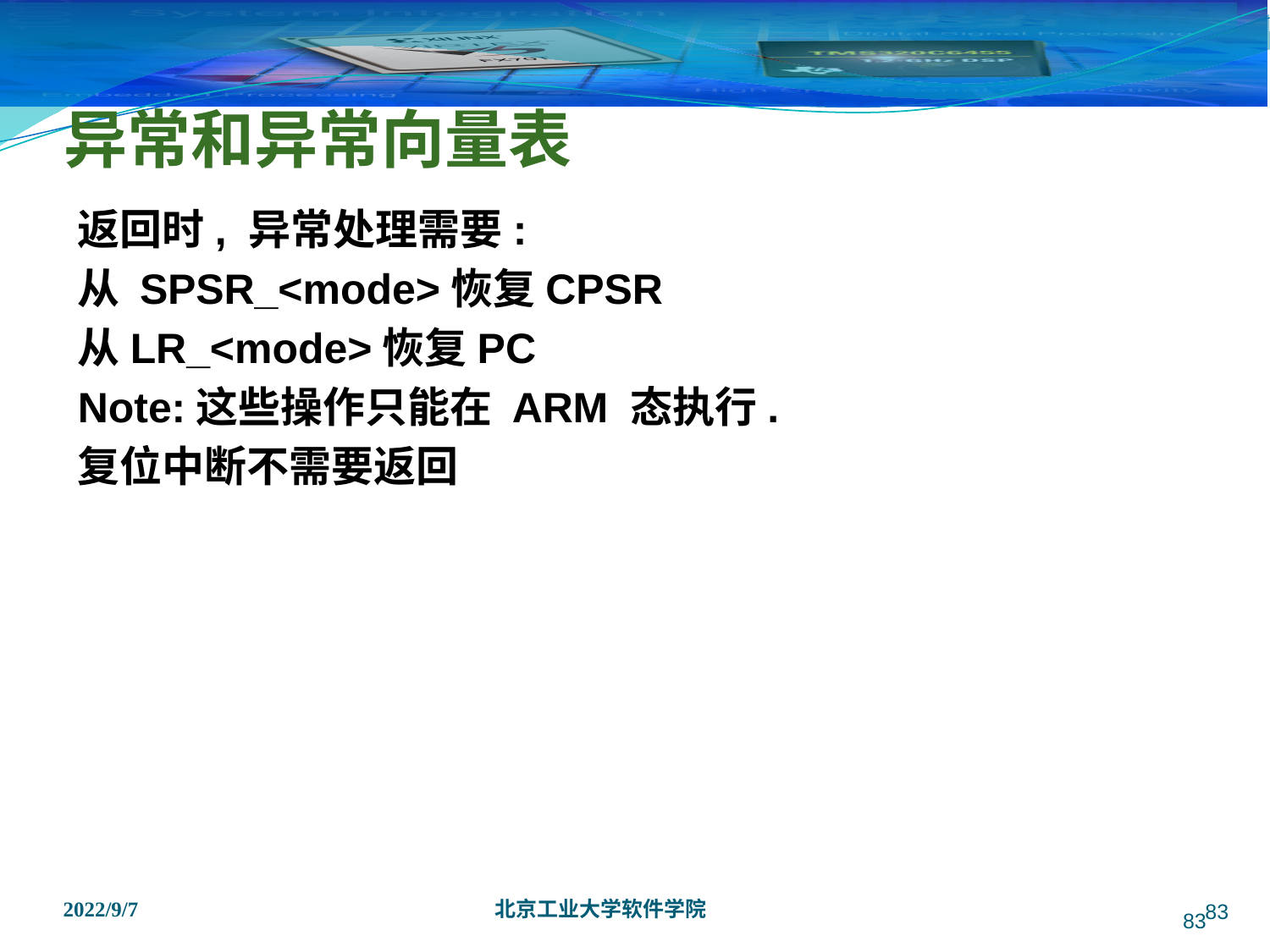

# 异常和异常向量表
返回时, 异常处理需要:
从 SPSR_<mode>恢复CPSR
从LR_<mode>恢复PC
Note:这些操作只能在 ARM 态执行.
复位中断不需要返回

83